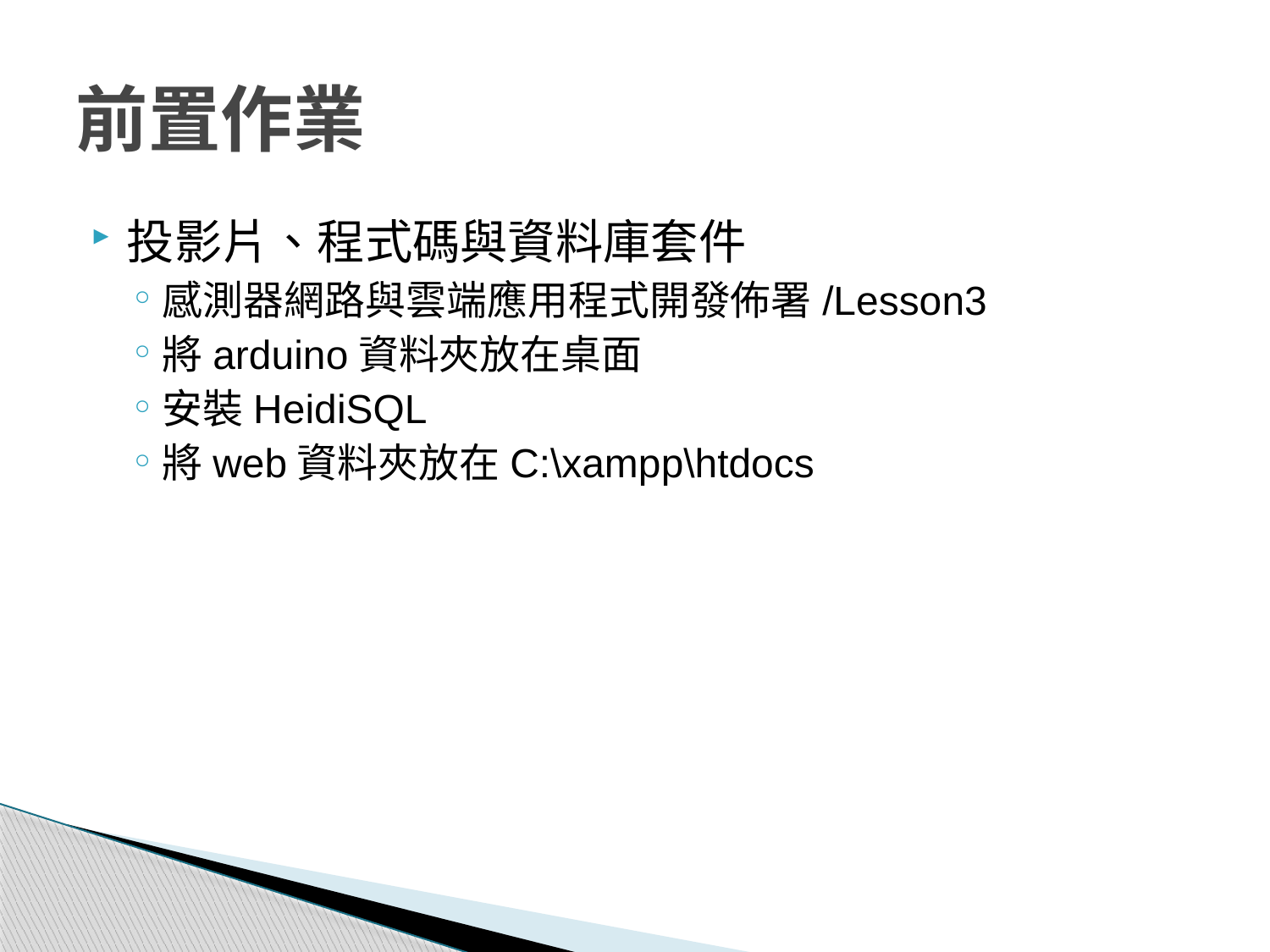

# 前置作業
投影片、程式碼與資料庫套件
感測器網路與雲端應用程式開發佈署/Lesson3
將arduino資料夾放在桌面
安裝HeidiSQL
將web資料夾放在C:\xampp\htdocs